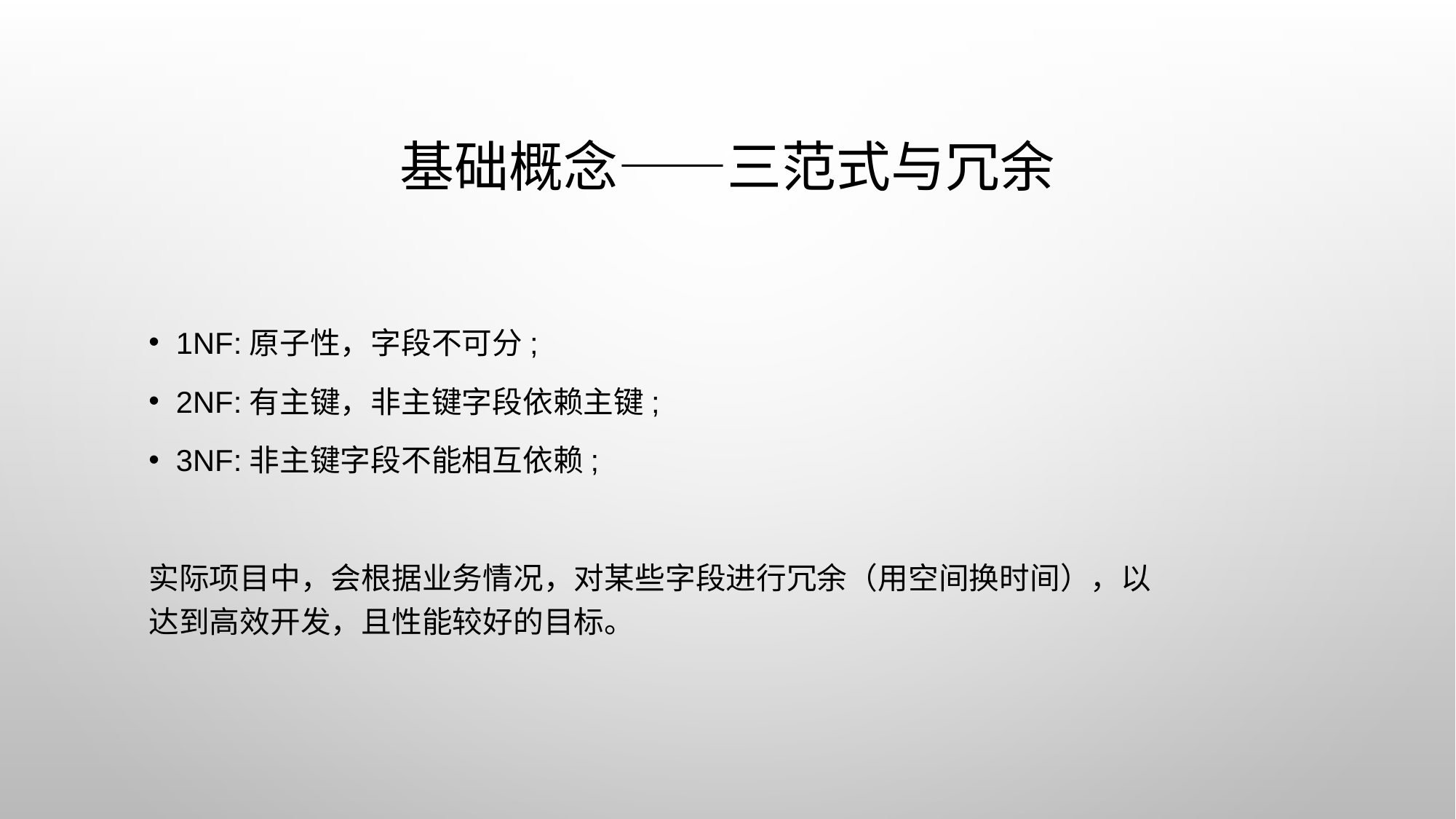

# 基础概念——三范式与冗余
1NF:原子性，字段不可分;
2NF:有主键，非主键字段依赖主键;
3NF:非主键字段不能相互依赖;

实际项目中，会根据业务情况，对某些字段进行冗余（用空间换时间），以达到高效开发，且性能较好的目标。